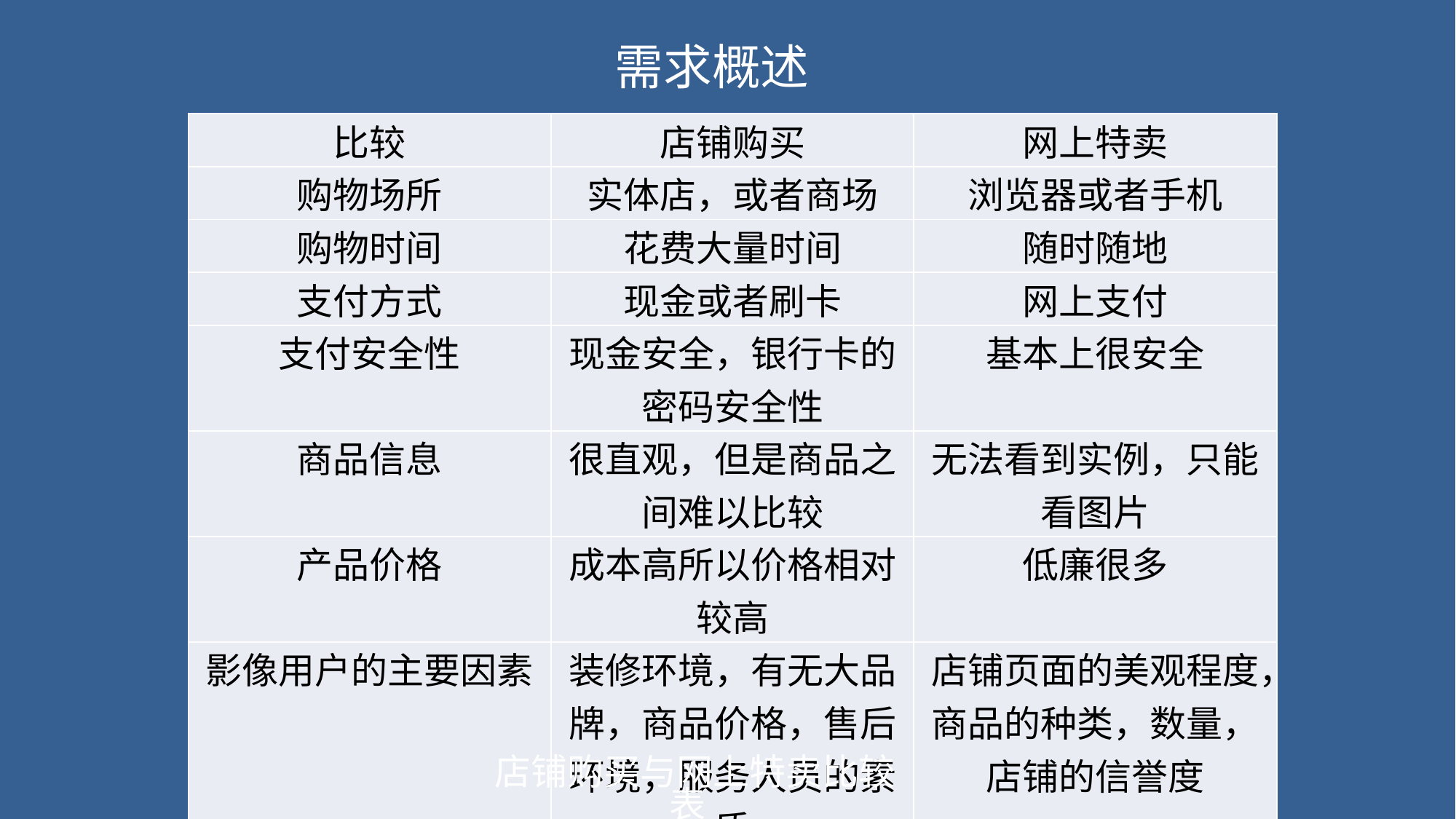

需求概述
| 比较 | 店铺购买 | 网上特卖 |
| --- | --- | --- |
| 购物场所 | 实体店，或者商场 | 浏览器或者手机 |
| 购物时间 | 花费大量时间 | 随时随地 |
| 支付方式 | 现金或者刷卡 | 网上支付 |
| 支付安全性 | 现金安全，银行卡的密码安全性 | 基本上很安全 |
| 商品信息 | 很直观，但是商品之间难以比较 | 无法看到实例，只能看图片 |
| 产品价格 | 成本高所以价格相对较高 | 低廉很多 |
| 影像用户的主要因素 | 装修环境，有无大品牌，商品价格，售后环境，服务人员的素质 | 店铺页面的美观程度，商品的种类，数量，店铺的信誉度 |
店铺购买与网上特卖比较表